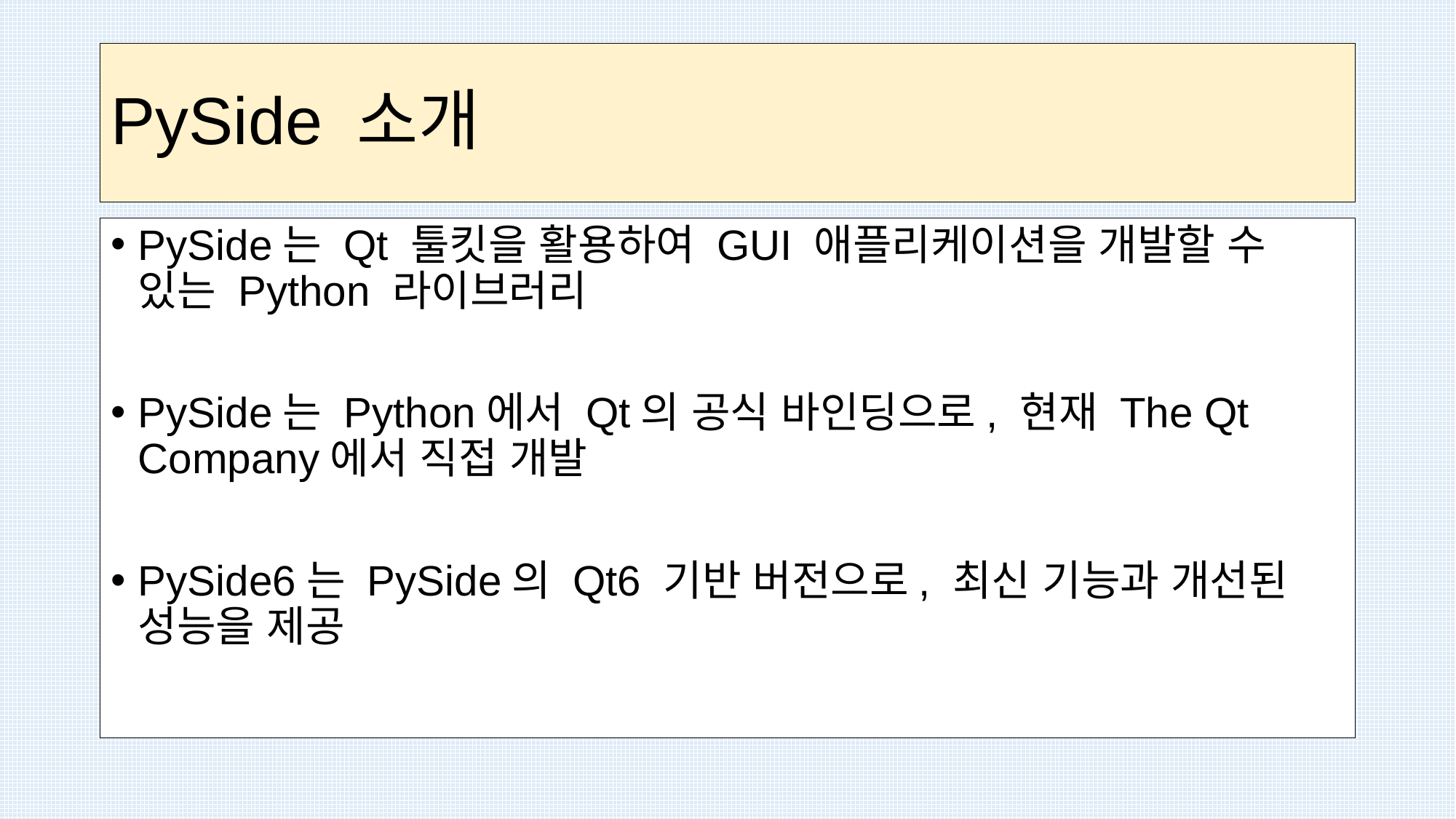

# PySide 소개
PySide는 Qt 툴킷을 활용하여 GUI 애플리케이션을 개발할 수 있는 Python 라이브러리

PySide는 Python에서 Qt의 공식 바인딩으로, 현재 The Qt Company에서 직접 개발

PySide6는 PySide의 Qt6 기반 버전으로, 최신 기능과 개선된 성능을 제공